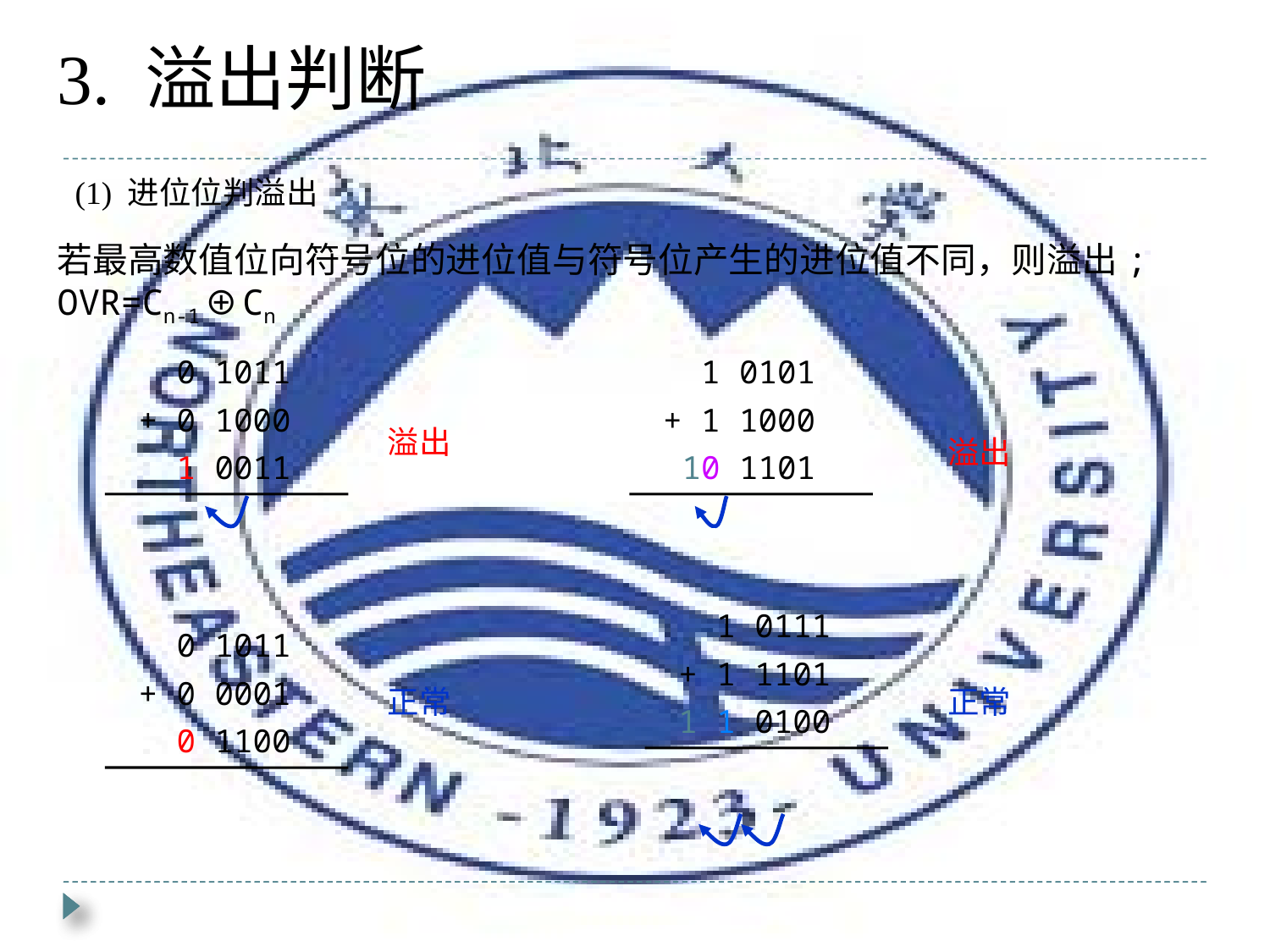

3. 溢出判断
(1) 进位位判溢出
若最高数值位向符号位的进位值与符号位产生的进位值不同，则溢出;   OVR=Cn-1⊕Cn
  0 1011
+ 0 1000
  1 0011

  1 0101
+ 1 1000
 10 1101

溢出
溢出

  1 0111
+ 1 1101
1 1 0100

  0 1011
+ 0 0001
  0 1100

正常
正常